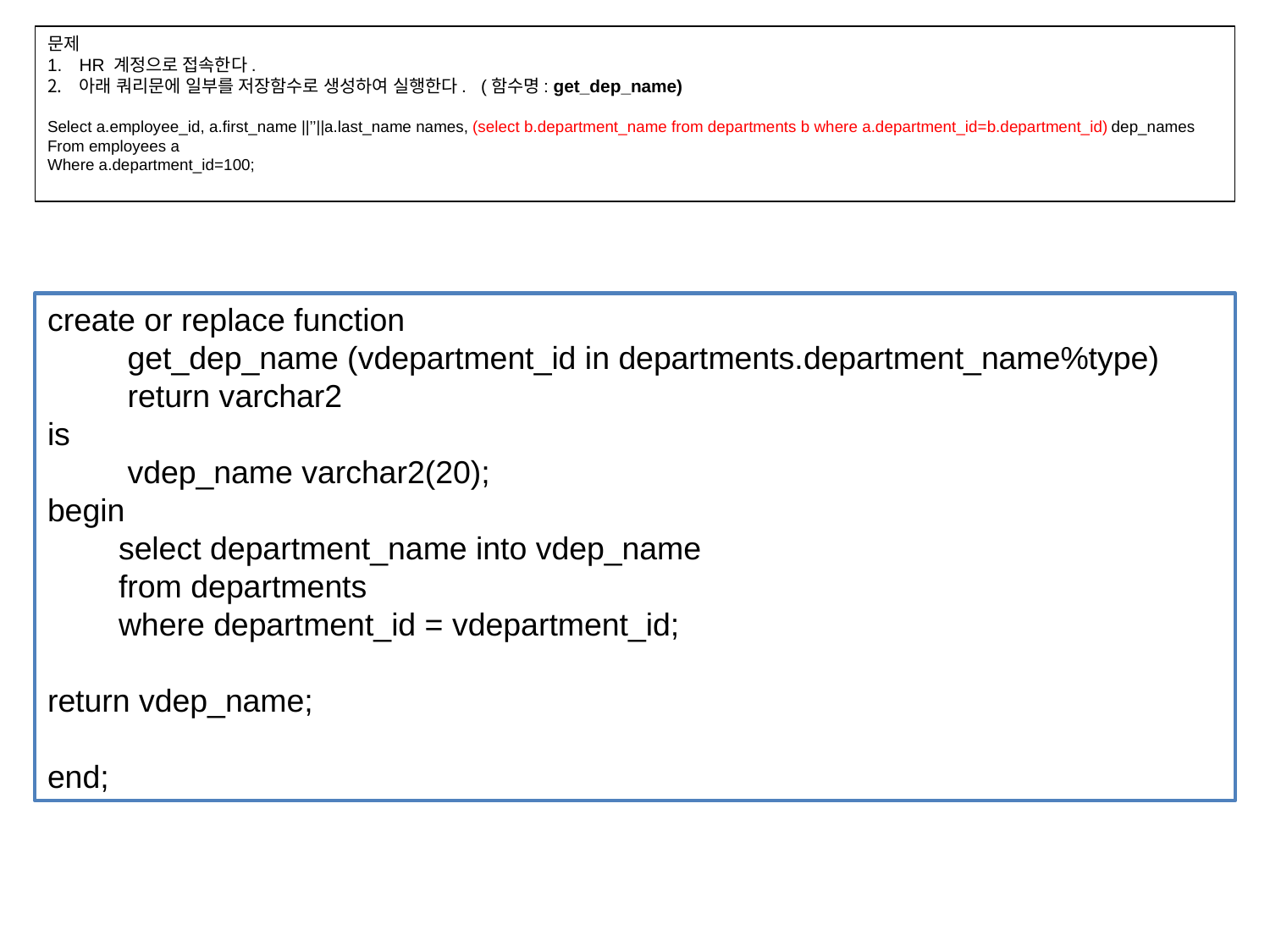

문제
HR 계정으로 접속한다.
아래 쿼리문에 일부를 저장함수로 생성하여 실행한다.   (함수명: get_dep_name)

Select a.employee_id, a.first_name ||’’||a.last_name names, (select b.department_name from departments b where a.department_id=b.department_id) dep_names
From employees a
Where a.department_id=100;

create or replace function
         get_dep_name (vdepartment_id in departments.department_name%type)
         return varchar2
is
         vdep_name varchar2(20);
begin
        select department_name into vdep_name
        from departments
        where department_id = vdepartment_id;

return vdep_name;

end;